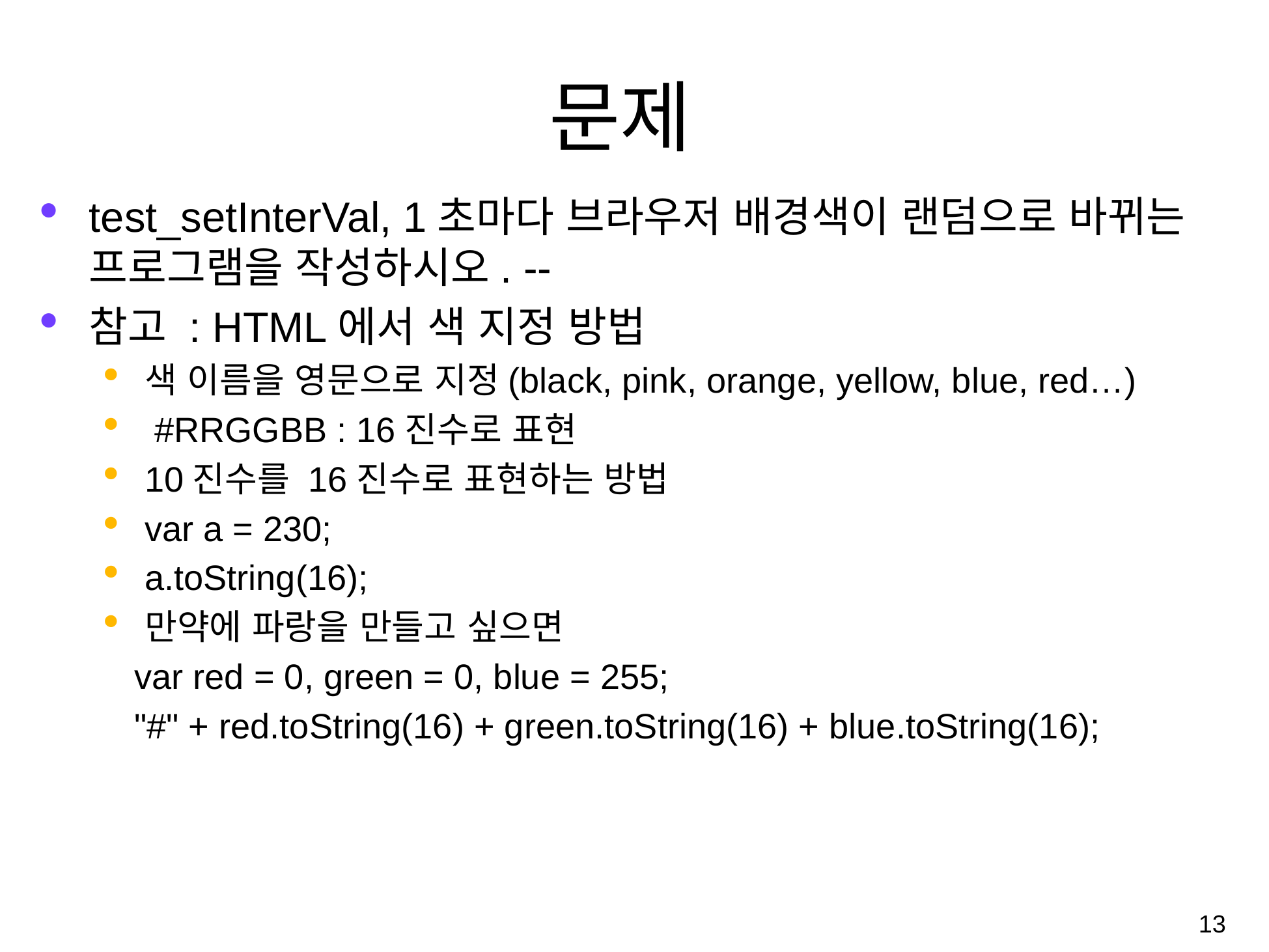

# 문제
test_setInterVal, 1초마다 브라우저 배경색이 랜덤으로 바뀌는 프로그램을 작성하시오. --
참고 : HTML에서 색 지정 방법
색 이름을 영문으로 지정(black, pink, orange, yellow, blue, red…)
 #RRGGBB : 16진수로 표현
10진수를 16진수로 표현하는 방법
var a = 230;
a.toString(16);
만약에 파랑을 만들고 싶으면
   var red = 0, green = 0, blue = 255;
   "#" + red.toString(16) + green.toString(16) + blue.toString(16);

13